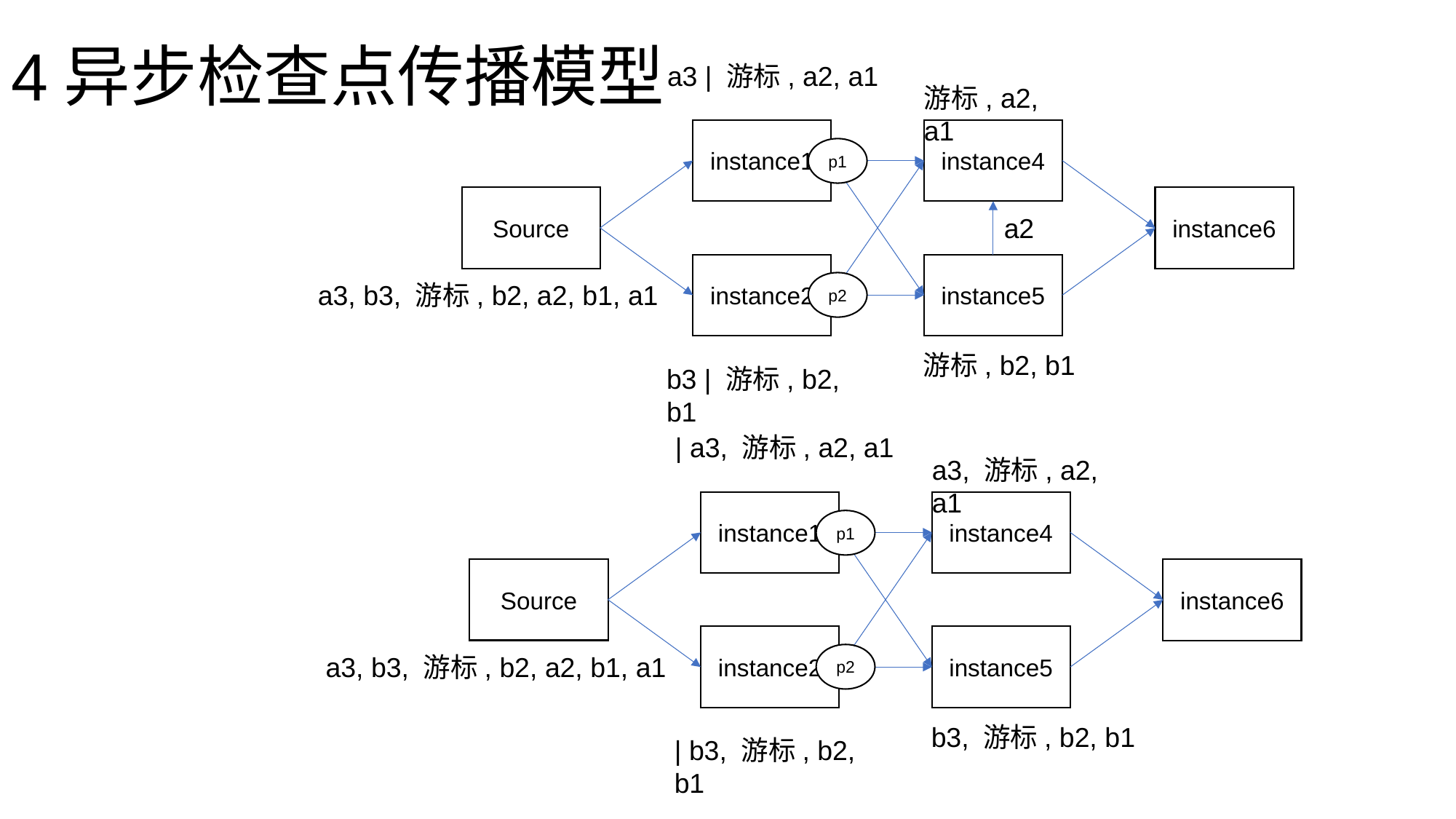

4异步检查点传播模型
a3 | 游标, a2, a1
游标, a2, a1
instance1
instance4
p1
Source
instance6
a2
instance5
instance2
p2
a3, b3, 游标, b2, a2, b1, a1
游标, b2, b1
b3 | 游标, b2, b1
| a3, 游标, a2, a1
a3, 游标, a2, a1
instance1
instance4
p1
Source
instance6
instance5
instance2
p2
a3, b3, 游标, b2, a2, b1, a1
b3, 游标, b2, b1
| b3, 游标, b2, b1